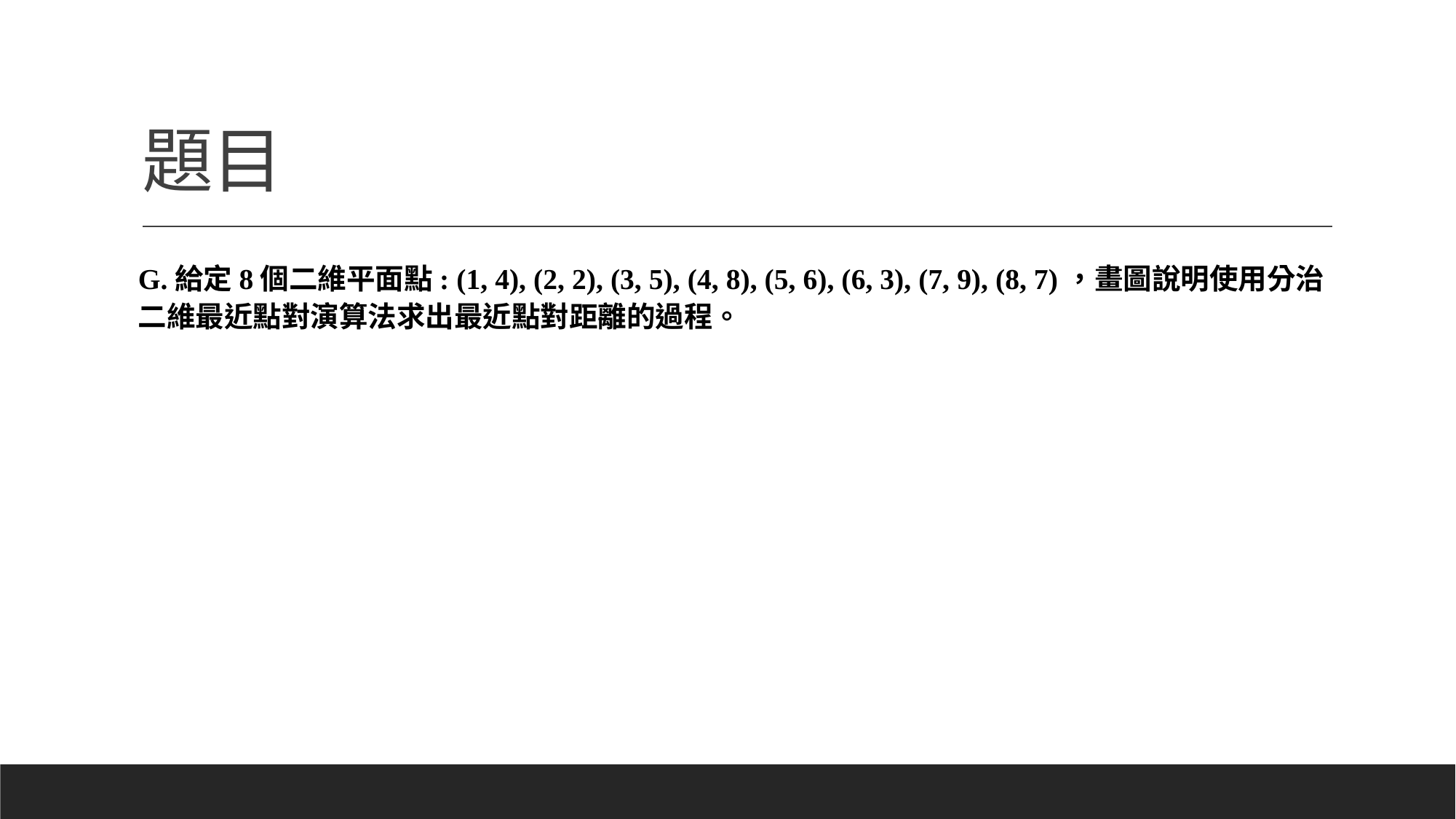

# 題目
G.給定8個二維平面點: (1, 4), (2, 2), (3, 5), (4, 8), (5, 6), (6, 3), (7, 9), (8, 7)，畫圖說明使用分治二維最近點對演算法求出最近點對距離的過程。